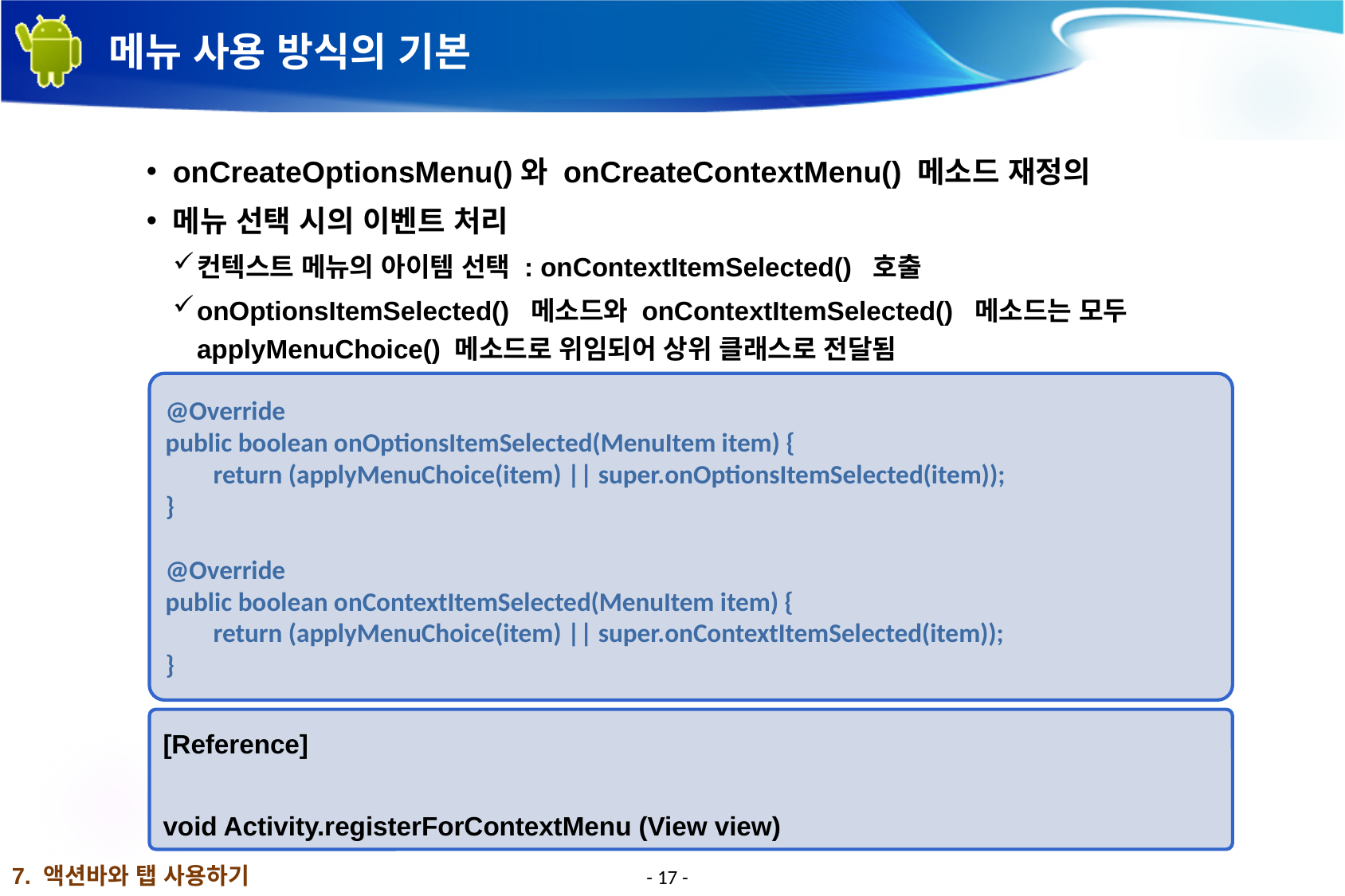

# 메뉴 사용 방식의 기본
onCreateOptionsMenu()와 onCreateContextMenu() 메소드 재정의
메뉴 선택 시의 이벤트 처리
컨텍스트 메뉴의 아이템 선택 : onContextItemSelected()  호출
onOptionsItemSelected()  메소드와 onContextItemSelected()  메소드는 모두 applyMenuChoice() 메소드로 위임되어 상위 클래스로 전달됨

@Override
public boolean onOptionsItemSelected(MenuItem item) {
        return (applyMenuChoice(item) || super.onOptionsItemSelected(item));
}

@Override
public boolean onContextItemSelected(MenuItem item) {
        return (applyMenuChoice(item) || super.onContextItemSelected(item));
}
[Reference]

void Activity.registerForContextMenu (View view)
7. 액션바와 탭 사용하기